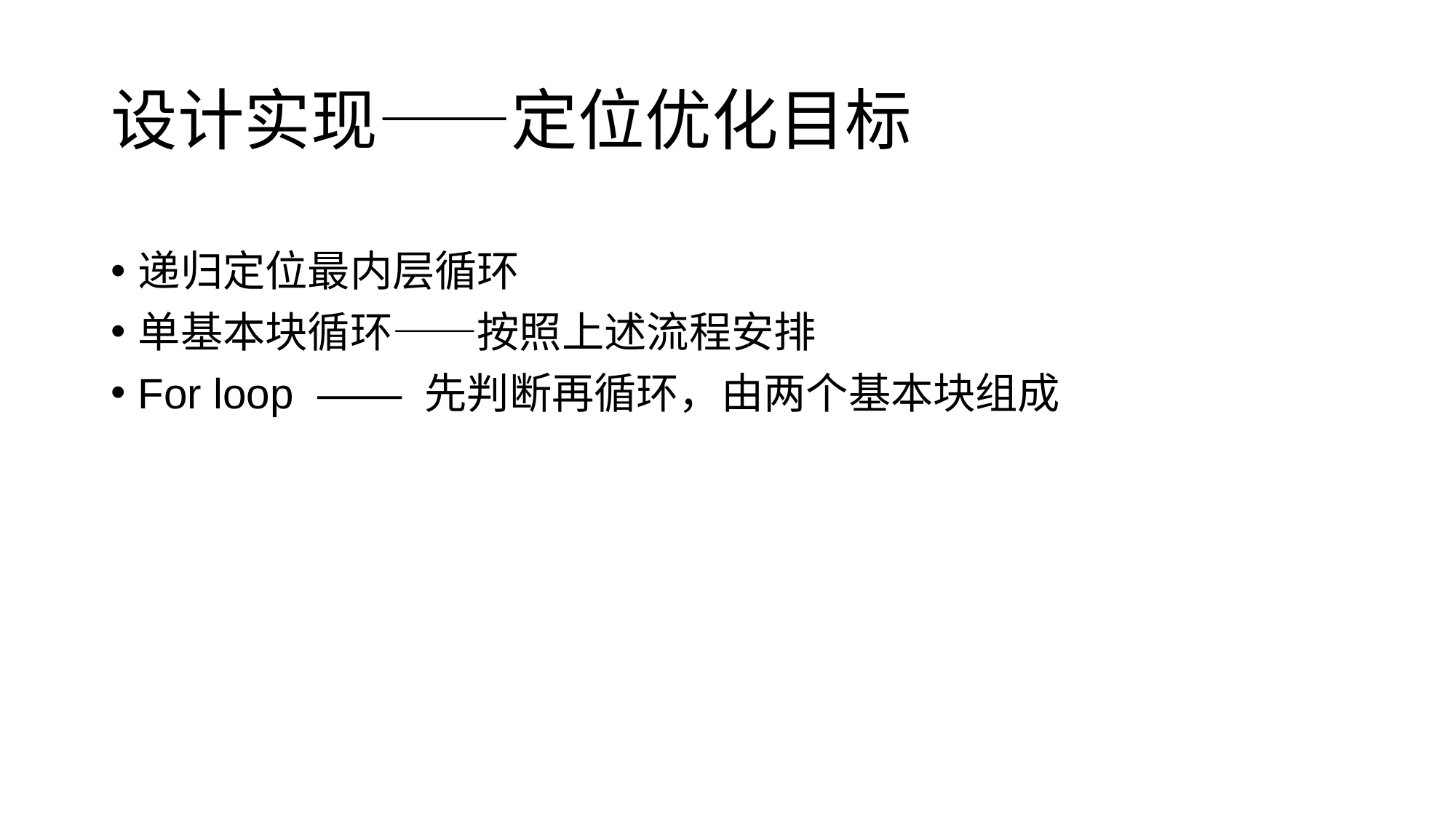

# 设计实现——定位优化目标
递归定位最内层循环
单基本块循环——按照上述流程安排
For loop  —— 先判断再循环，由两个基本块组成